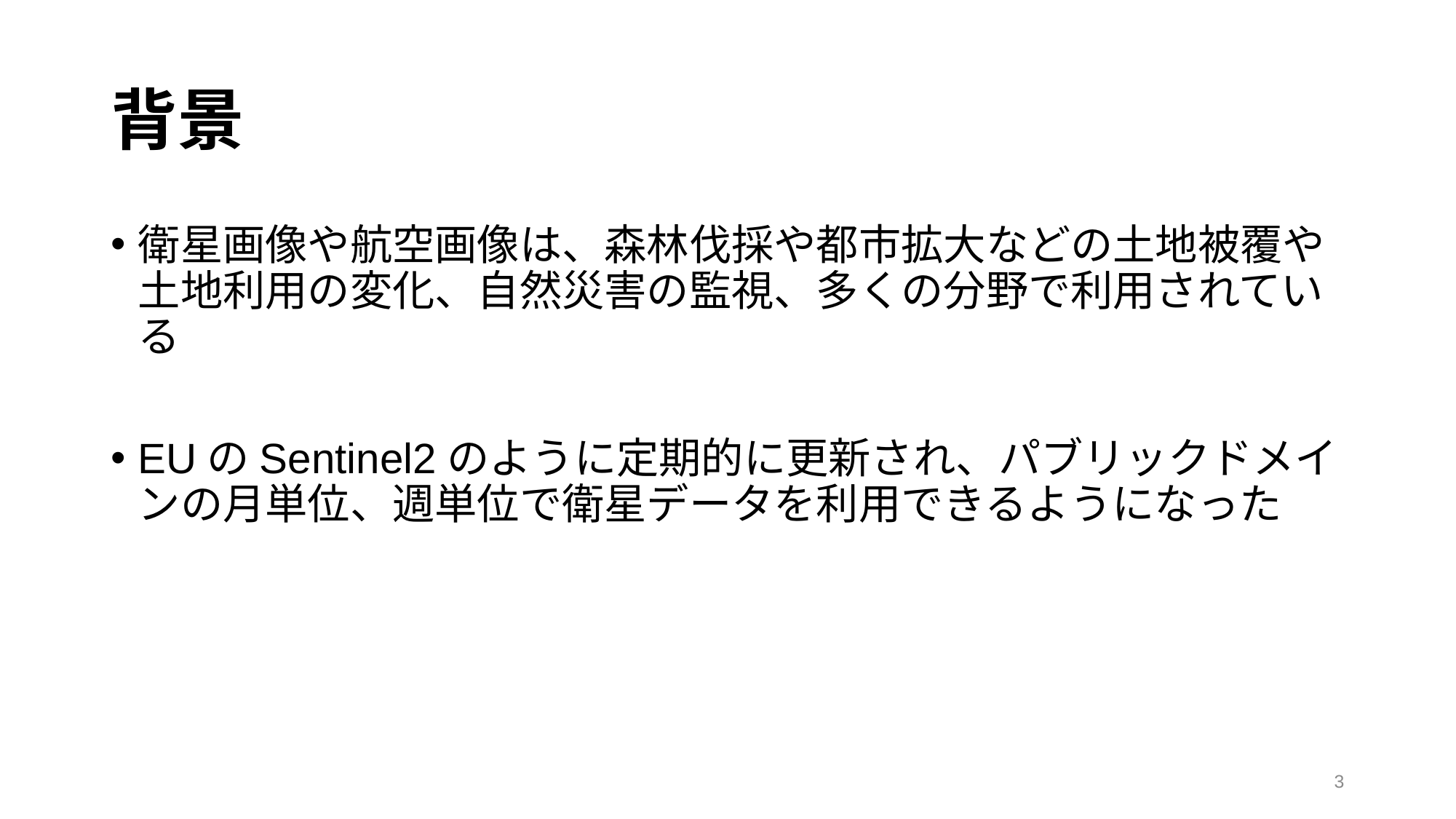

# 背景
衛星画像や航空画像は、森林伐採や都市拡大などの土地被覆や土地利用の変化、自然災害の監視、多くの分野で利用されている

EUのSentinel2のように定期的に更新され、パブリックドメインの月単位、週単位で衛星データを利用できるようになった
3